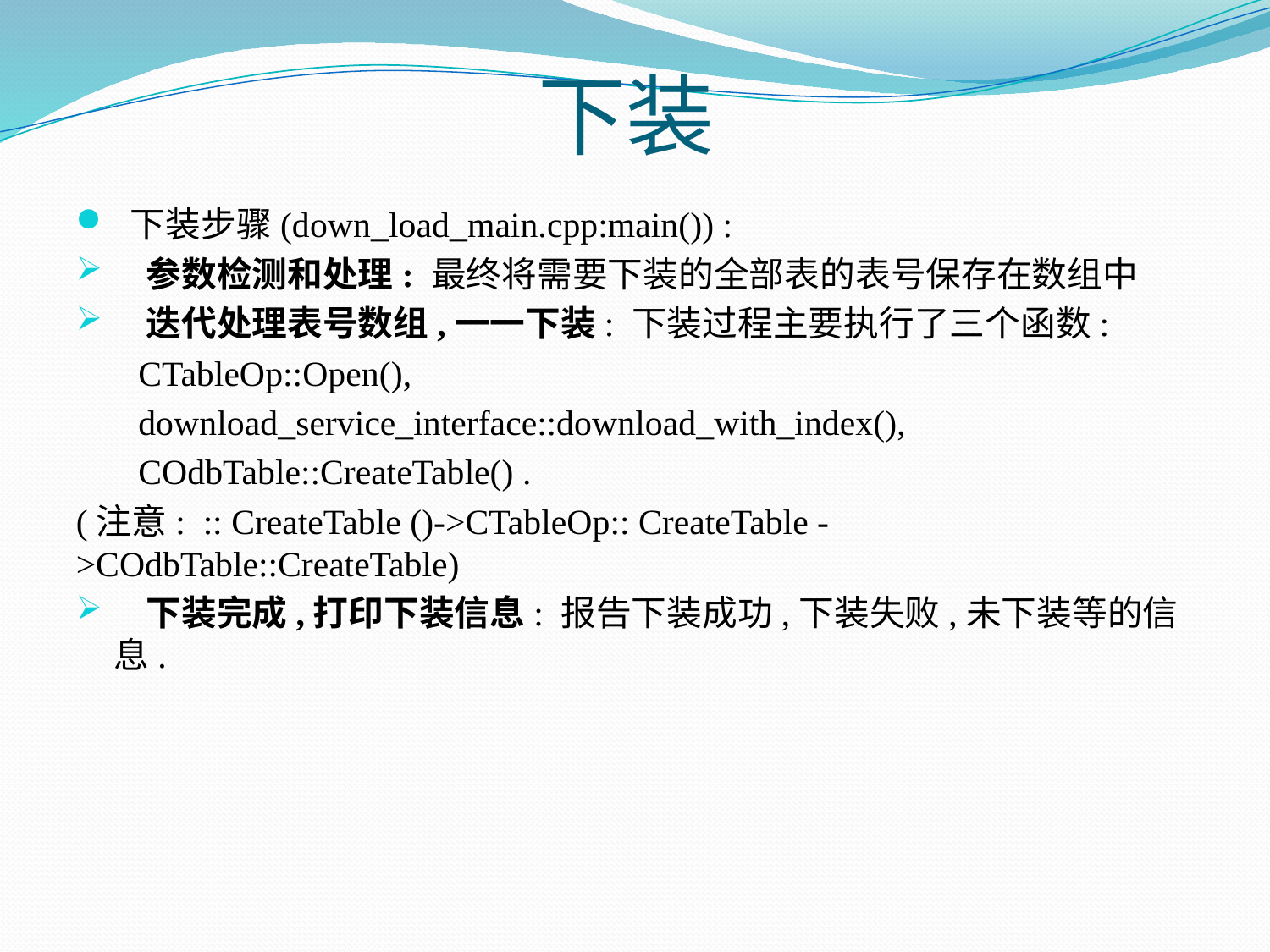

# 下装
 下装步骤(down_load_main.cpp:main()) :
   参数检测和处理: 最终将需要下装的全部表的表号保存在数组中
   迭代处理表号数组,一一下装: 下装过程主要执行了三个函数:
       CTableOp::Open(),
       download_service_interface::download_with_index(),
       COdbTable::CreateTable() .
(注意:  :: CreateTable ()->CTableOp:: CreateTable ->COdbTable::CreateTable)
   下装完成,打印下装信息: 报告下装成功,下装失败,未下装等的信息.